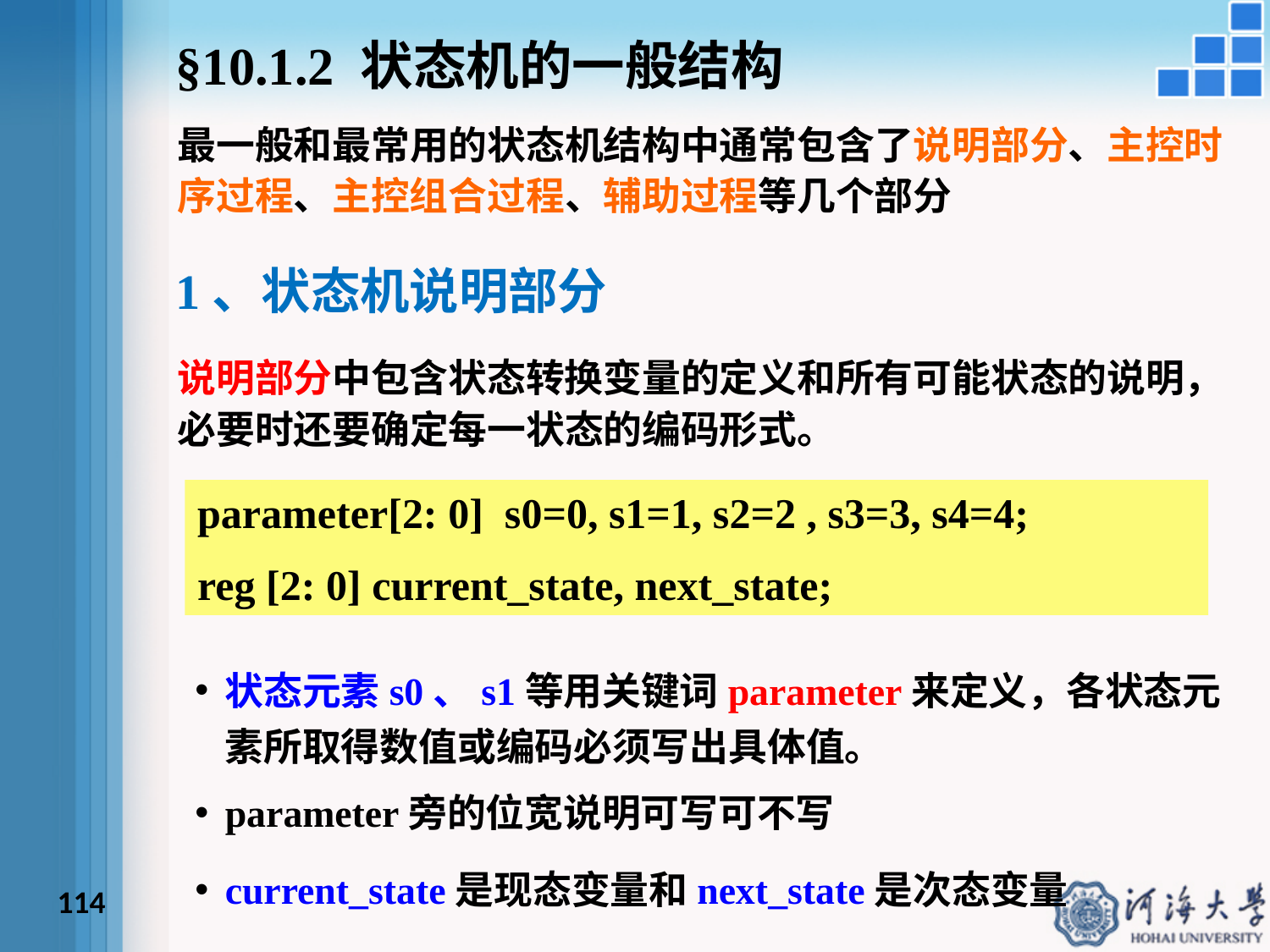

§10.1.2 状态机的一般结构
最一般和最常用的状态机结构中通常包含了说明部分、主控时序过程、主控组合过程、辅助过程等几个部分
1、状态机说明部分
说明部分中包含状态转换变量的定义和所有可能状态的说明，必要时还要确定每一状态的编码形式。
parameter[2: 0]  s0=0, s1=1, s2=2 , s3=3, s4=4;
reg [2: 0] current_state, next_state;
状态元素s0、s1等用关键词parameter来定义，各状态元素所取得数值或编码必须写出具体值。
parameter旁的位宽说明可写可不写
current_state是现态变量和next_state是次态变量
114